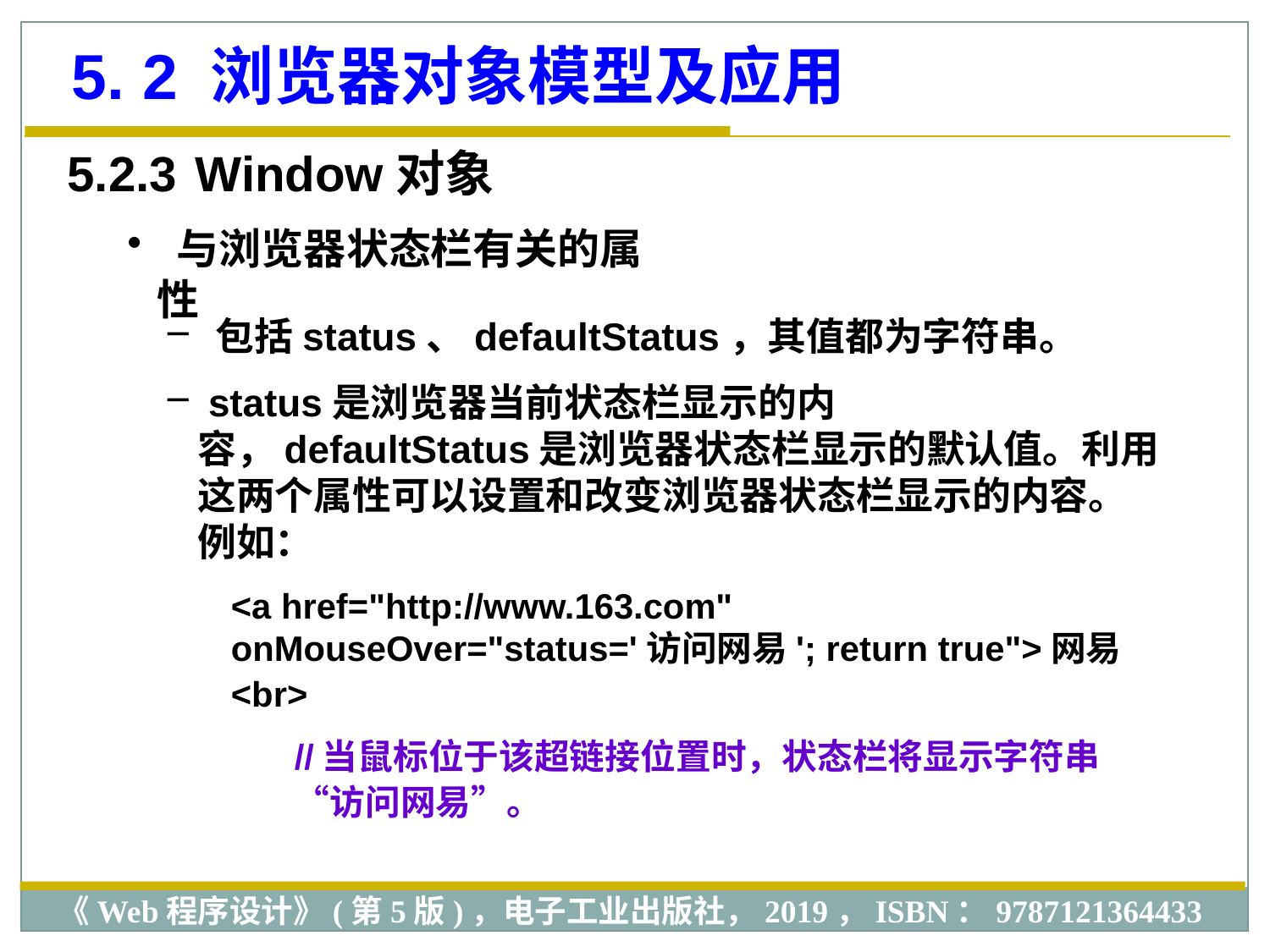

5. 2 浏览器对象模型及应用
5.2.3  Window对象
 与浏览器状态栏有关的属性
 包括status、defaultStatus，其值都为字符串。
 status是浏览器当前状态栏显示的内容，defaultStatus是浏览器状态栏显示的默认值。利用这两个属性可以设置和改变浏览器状态栏显示的内容。例如：
<a href="http://www.163.com" onMouseOver="status='访问网易'; return true">网易<br>
//当鼠标位于该超链接位置时，状态栏将显示字符串“访问网易”。